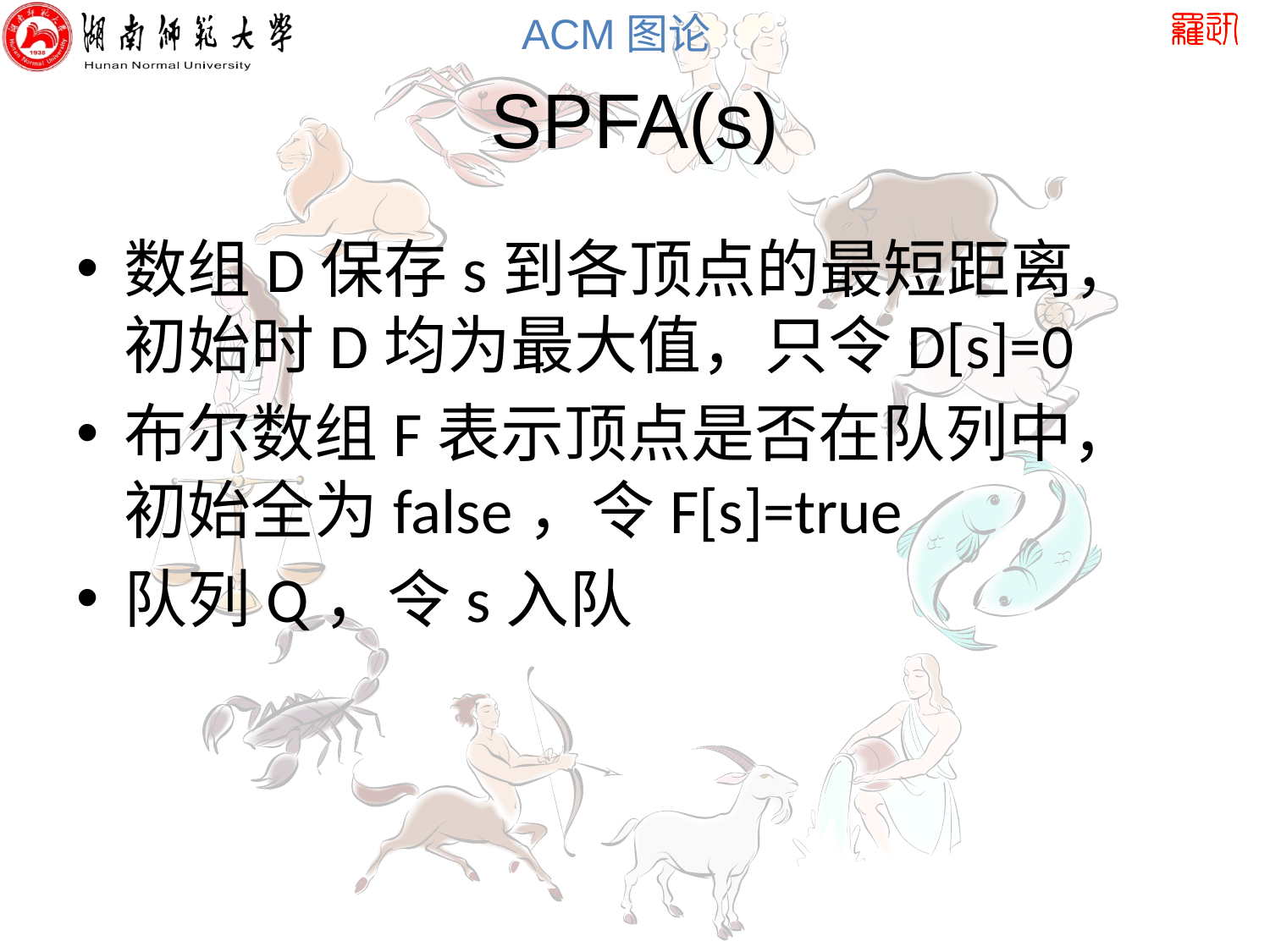

# SPFA(s)
数组D保存s到各顶点的最短距离，初始时D均为最大值，只令D[s]=0
布尔数组F表示顶点是否在队列中，初始全为false，令F[s]=true
队列Q，令s入队